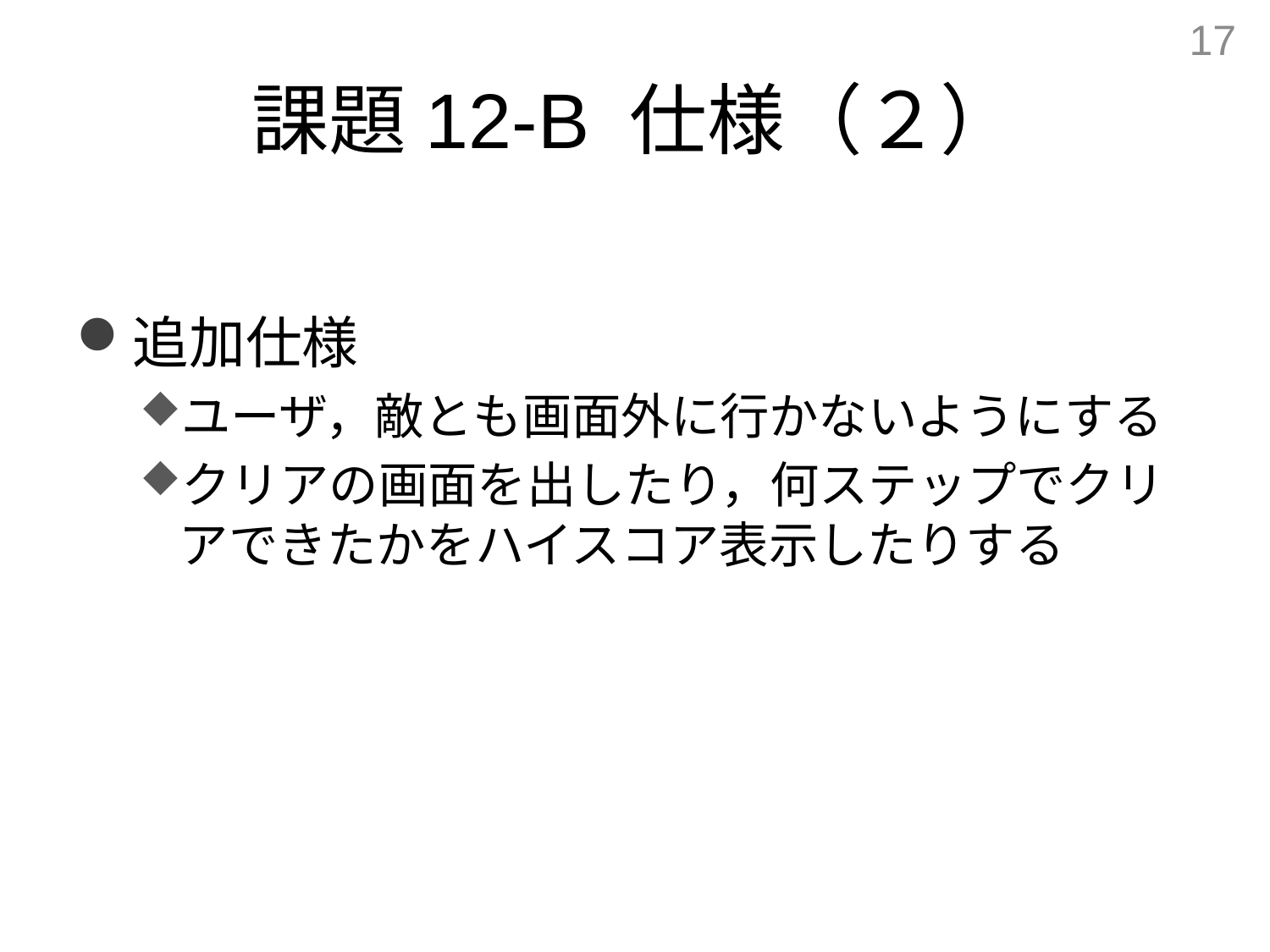

17
# 課題12-B 仕様（２）

追加仕様
ユーザ，敵とも画面外に行かないようにする
クリアの画面を出したり，何ステップでクリアできたかをハイスコア表示したりする